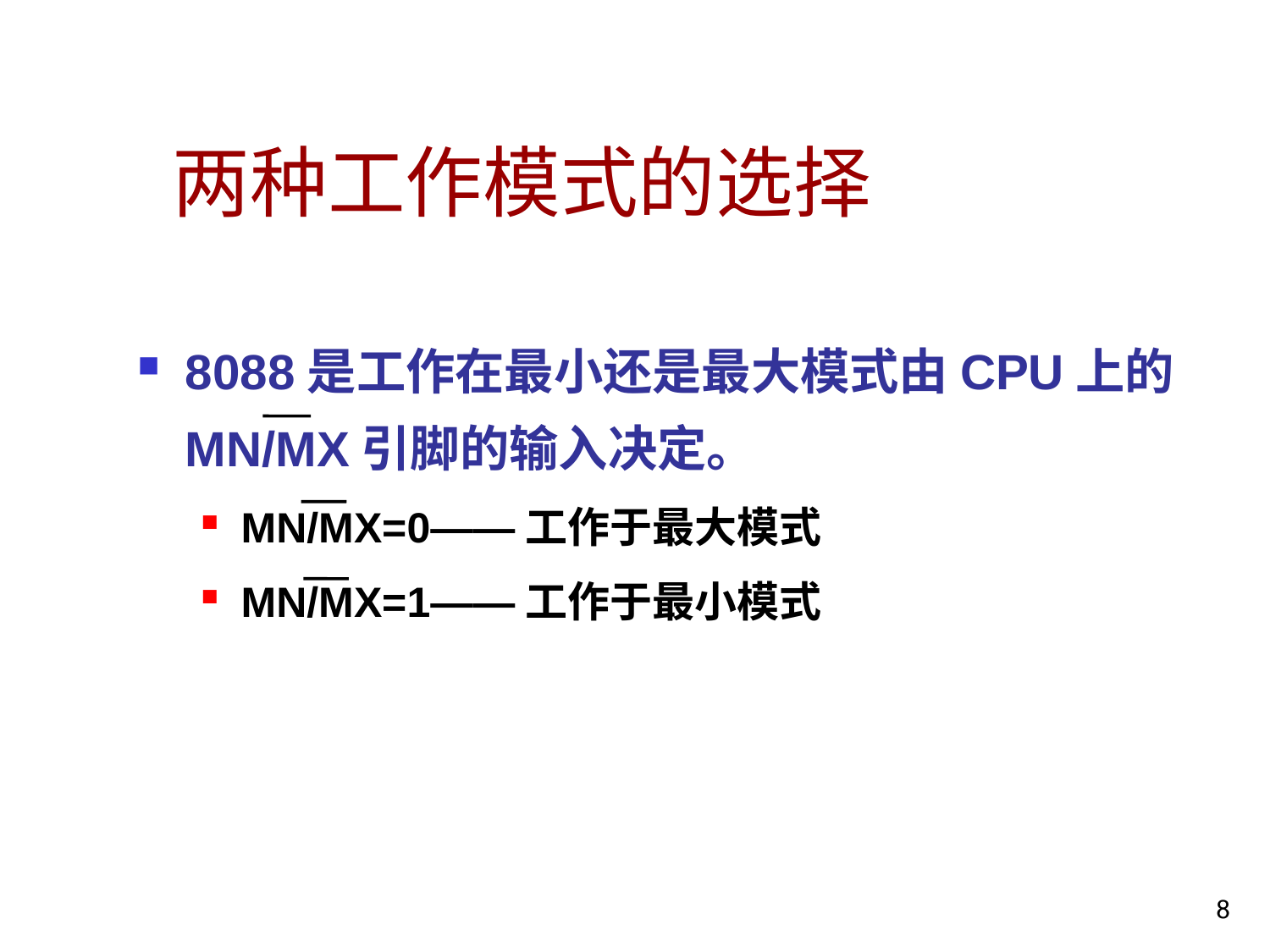

# 两种工作模式的选择
8088是工作在最小还是最大模式由CPU上的MN/MX引脚的输入决定。
MN/MX=0——工作于最大模式
MN/MX=1——工作于最小模式

8